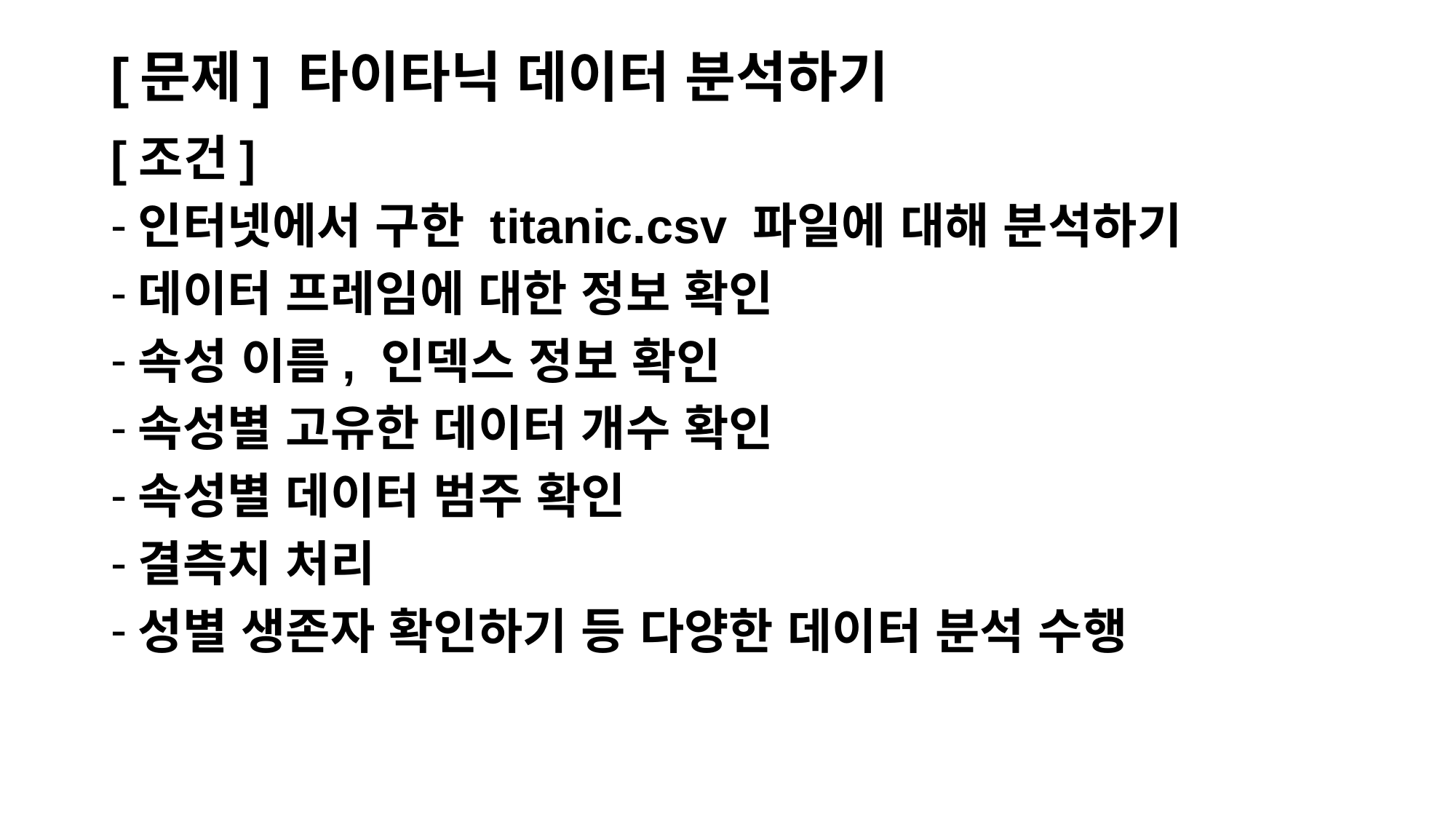

# [문제] 타이타닉 데이터 분석하기
[조건]
인터넷에서 구한 titanic.csv 파일에 대해 분석하기
데이터 프레임에 대한 정보 확인
속성 이름, 인덱스 정보 확인
속성별 고유한 데이터 개수 확인
속성별 데이터 범주 확인
결측치 처리
성별 생존자 확인하기 등 다양한 데이터 분석 수행